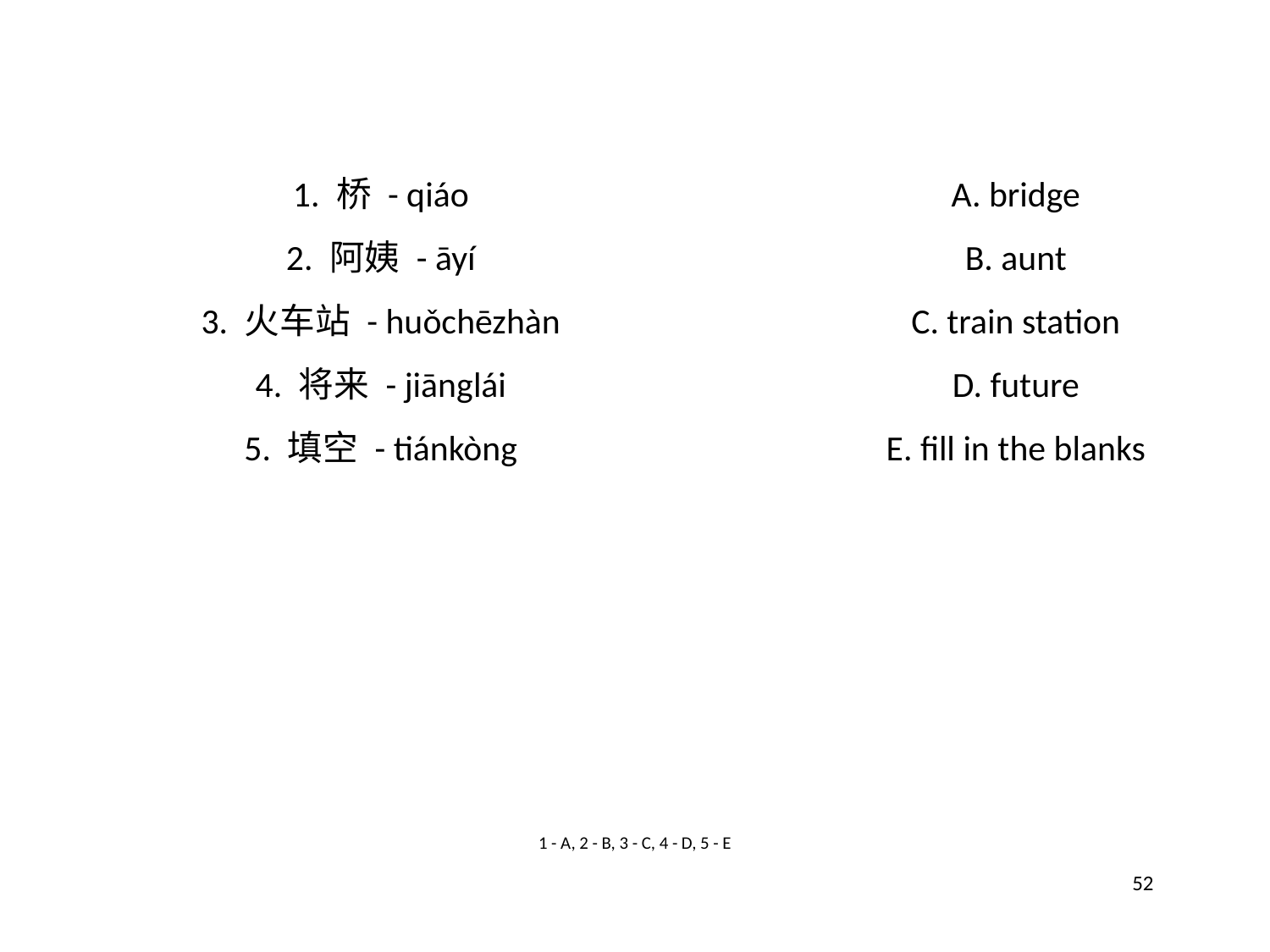

1. 桥 - qiáo

A. bridge

2. 阿姨 - āyí

B. aunt

3. 火车站 - huǒchēzhàn

C. train station

4. 将来 - jiānglái

D. future

5. 填空 - tiánkòng

E. fill in the blanks
1 - A, 2 - B, 3 - C, 4 - D, 5 - E

52